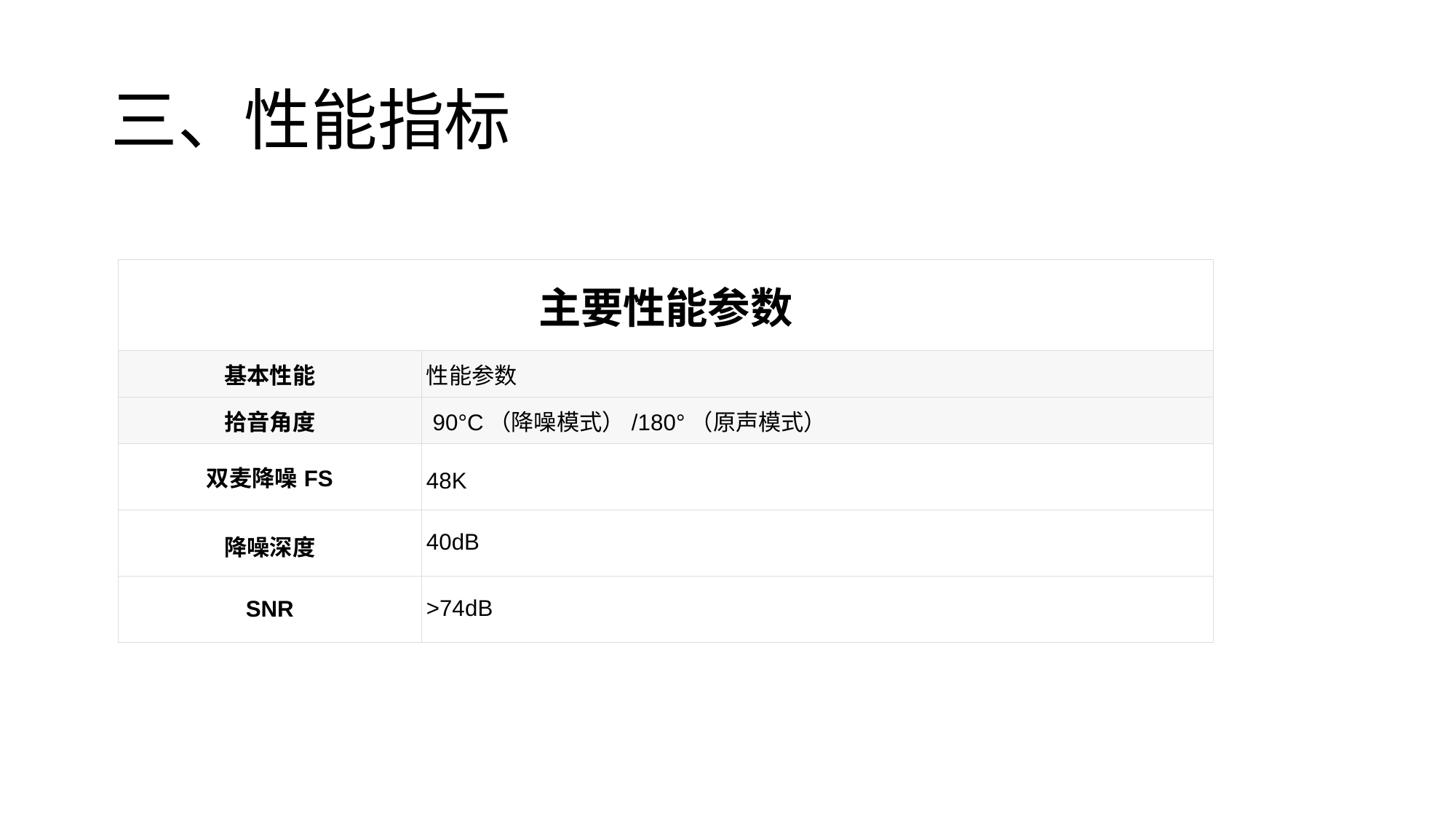

# 三、性能指标
| 主要性能参数 | 条件 |
| --- | --- |
| 基本性能 | 性能参数 |
| 拾音角度 | 90°C（降噪模式）/180°（原声模式） |
| 双麦降噪FS | 48K |
| 降噪深度 | 40dB |
| SNR | >74dB |